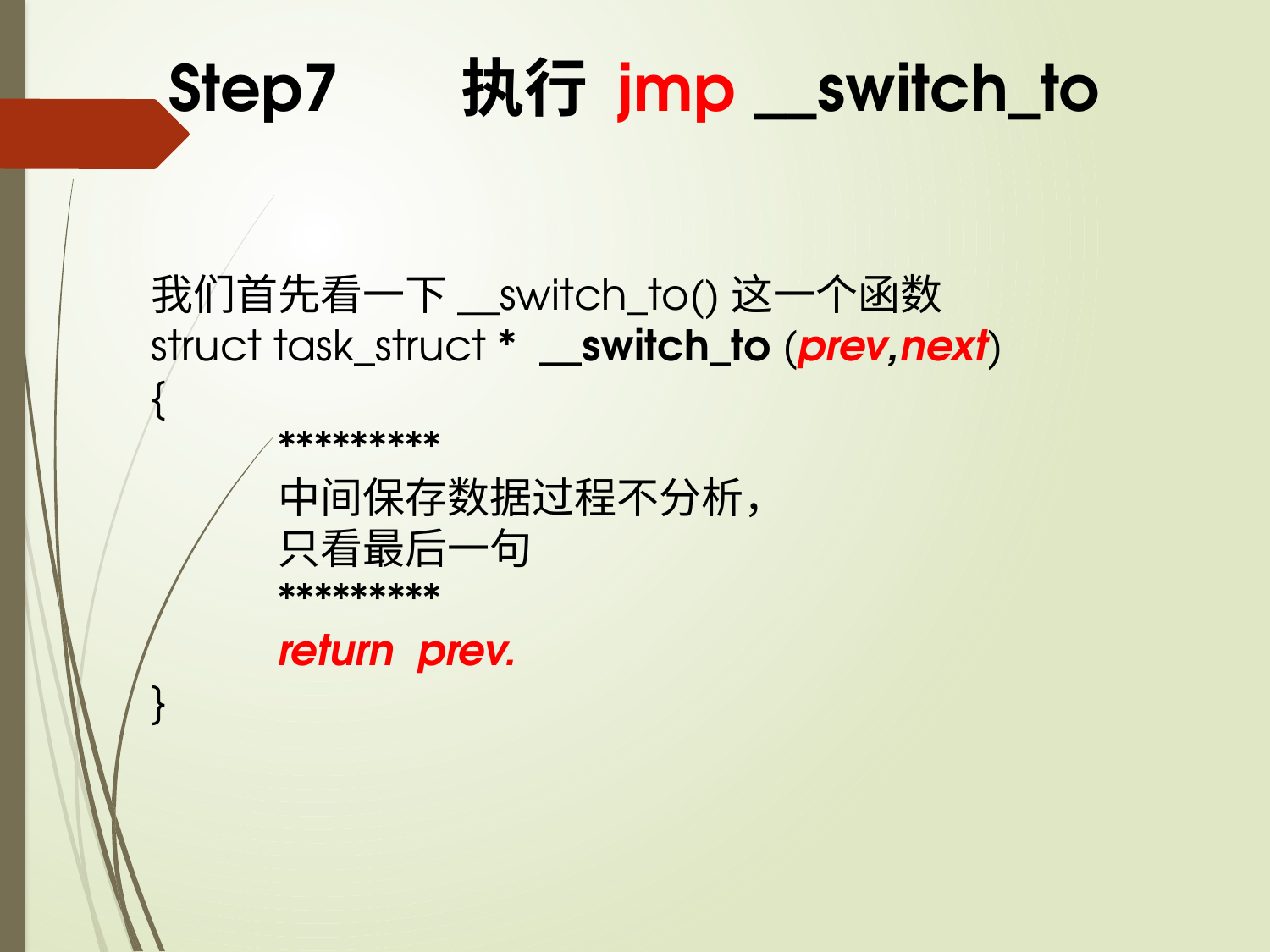

Step7      执行 jmp __switch_to
我们首先看一下__switch_to()这一个函数
struct task_struct *  __switch_to (prev,next)
{
	*********
	中间保存数据过程不分析，
	只看最后一句
	*********
	return  prev.
}